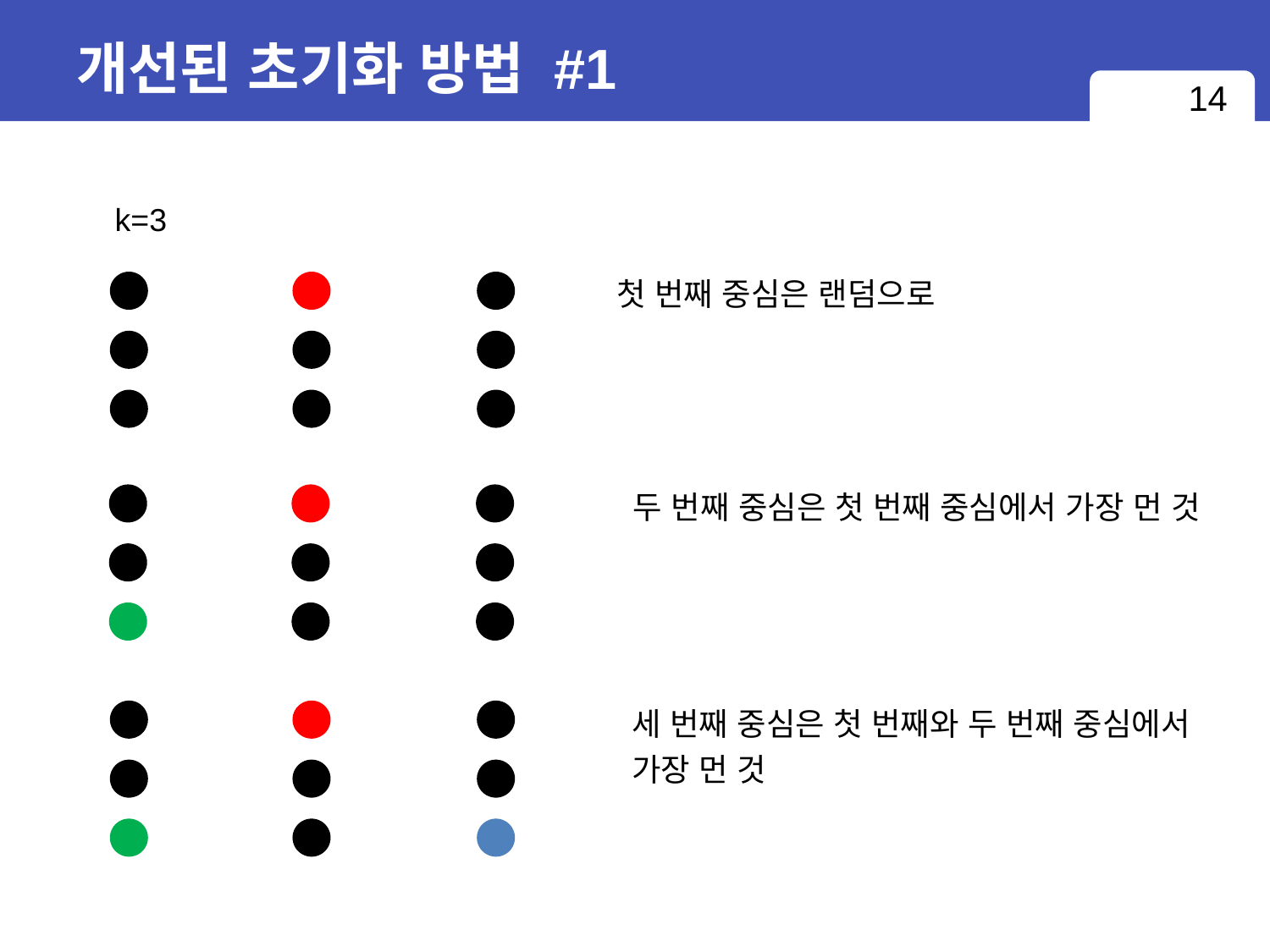

# 개선된 초기화 방법 #1
14
k=3
첫 번째 중심은 랜덤으로

두 번째 중심은 첫 번째 중심에서 가장 먼 것

세 번째 중심은 첫 번째와 두 번째 중심에서
가장 먼 것